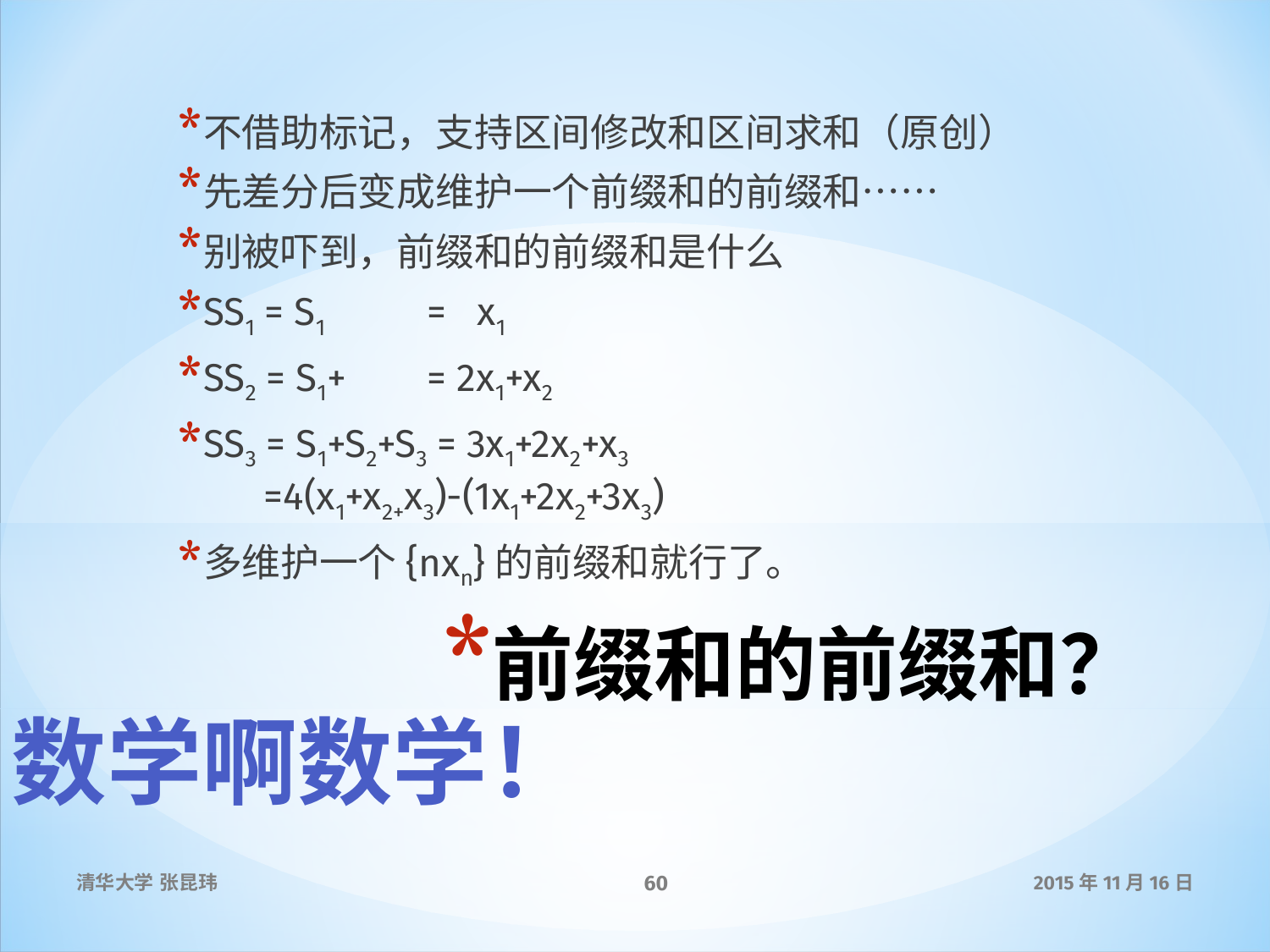

不借助标记，支持区间修改和区间求和（原创）
先差分后变成维护一个前缀和的前缀和……
别被吓到，前缀和的前缀和是什么
SS1 = S1          =   x1
SS2 = S1+        = 2x1+x2
SS3 = S1+S2+S3 = 3x1+2x2+x3
      =4(x1+x2+x3)-(1x1+2x2+3x3)
多维护一个{nxn}的前缀和就行了。
# 前缀和的前缀和？
数学啊数学！
清华大学 张昆玮
60
2015年11月16日